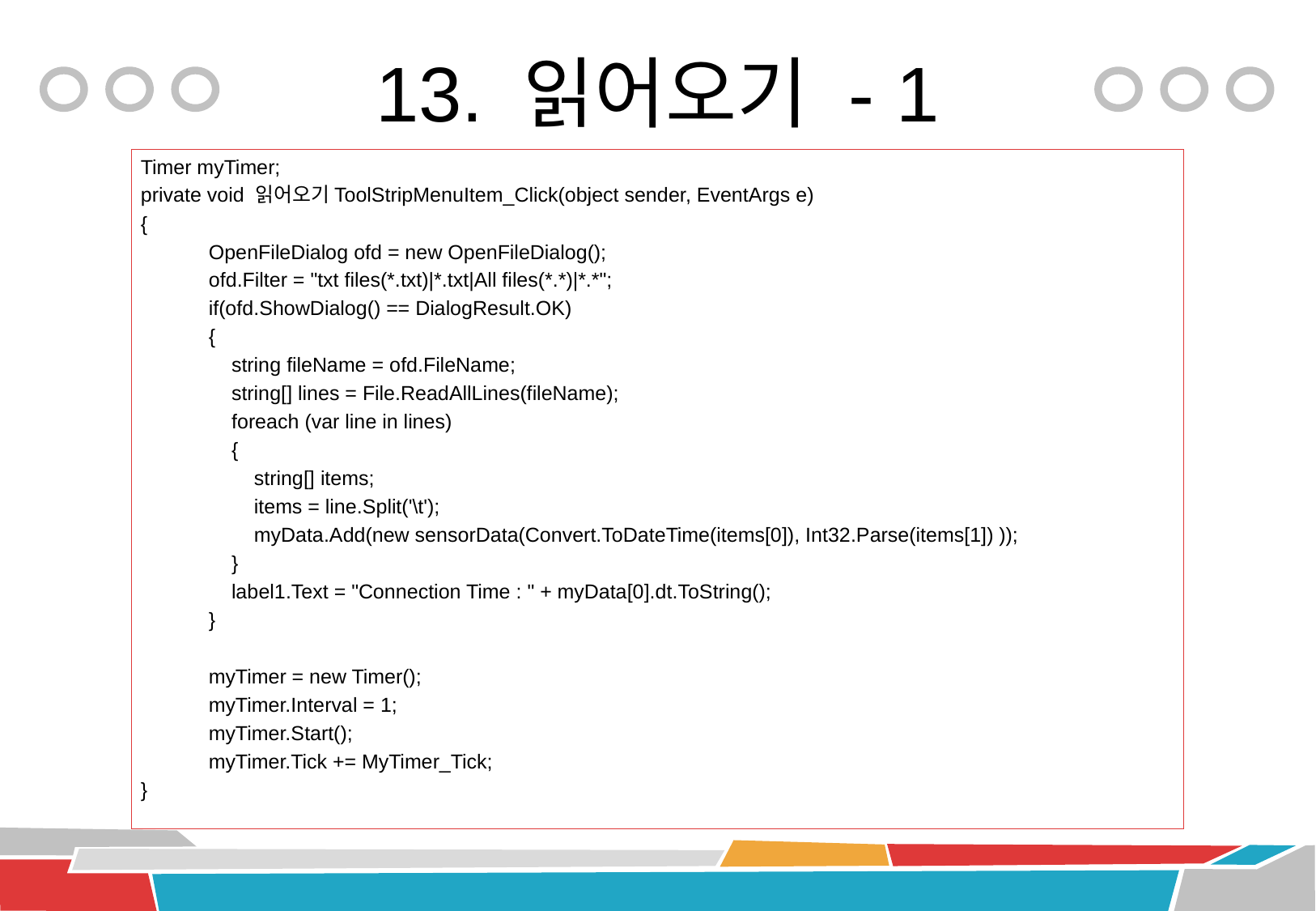

# 13. 읽어오기 - 1
Timer myTimer;
private void 읽어오기ToolStripMenuItem_Click(object sender, EventArgs e)
{
            OpenFileDialog ofd = new OpenFileDialog();
            ofd.Filter = "txt files(*.txt)|*.txt|All files(*.*)|*.*";
            if(ofd.ShowDialog() == DialogResult.OK)
            {
                string fileName = ofd.FileName;
                string[] lines = File.ReadAllLines(fileName);
                foreach (var line in lines)
                {
                    string[] items;
                    items = line.Split('\t');
                    myData.Add(new sensorData(Convert.ToDateTime(items[0]), Int32.Parse(items[1]) ));
                }
                label1.Text = "Connection Time : " + myData[0].dt.ToString();
            }

            myTimer = new Timer();
            myTimer.Interval = 1;
            myTimer.Start();
            myTimer.Tick += MyTimer_Tick;
}